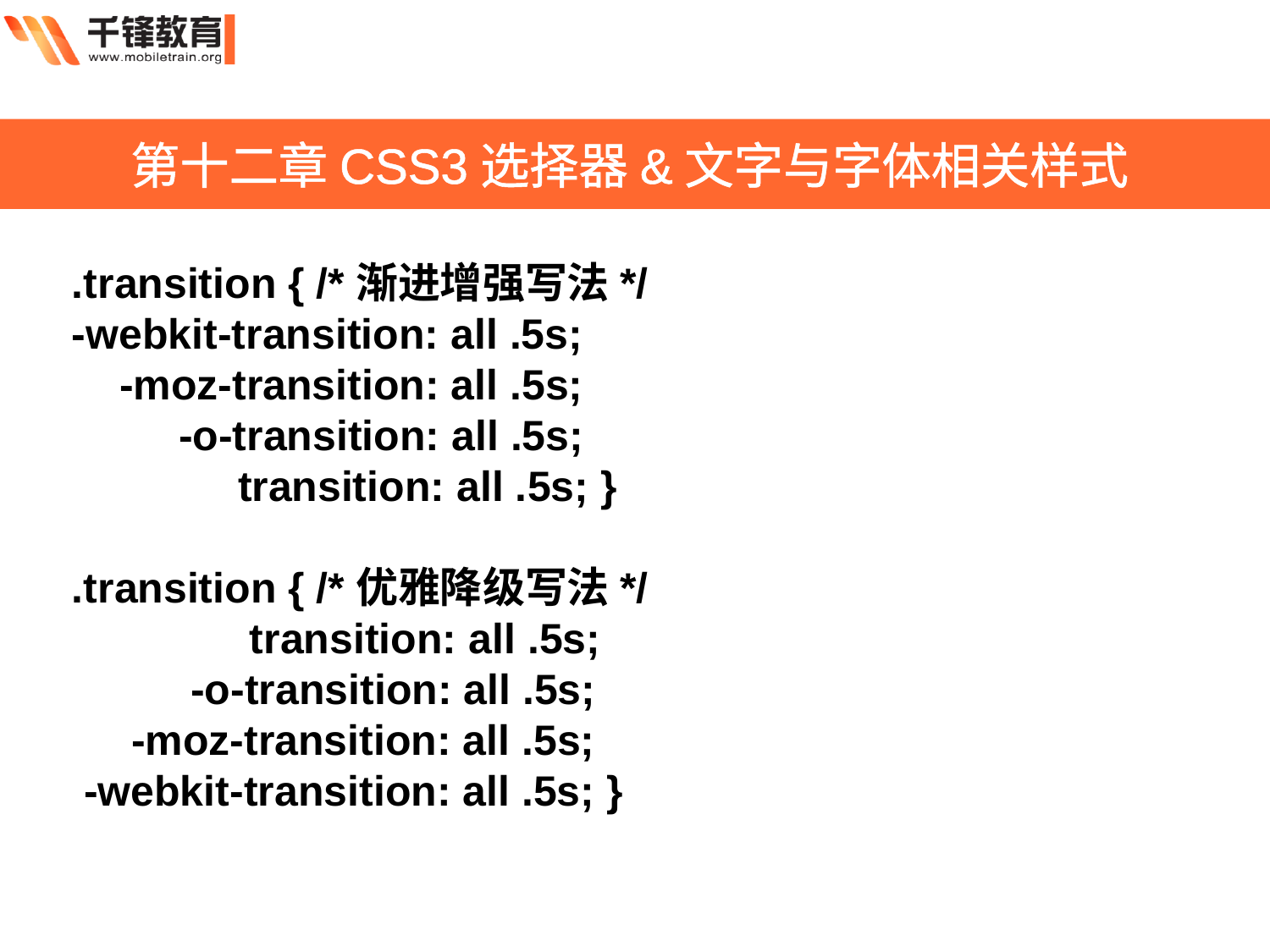

第十二章CSS3选择器&文字与字体相关样式
.transition { /*渐进增强写法*/
-webkit-transition: all .5s;
    -moz-transition: all .5s;
         -o-transition: all .5s;
              transition: all .5s; }

.transition { /*优雅降级写法*/
               transition: all .5s;
          -o-transition: all .5s;
     -moz-transition: all .5s;
 -webkit-transition: all .5s; }